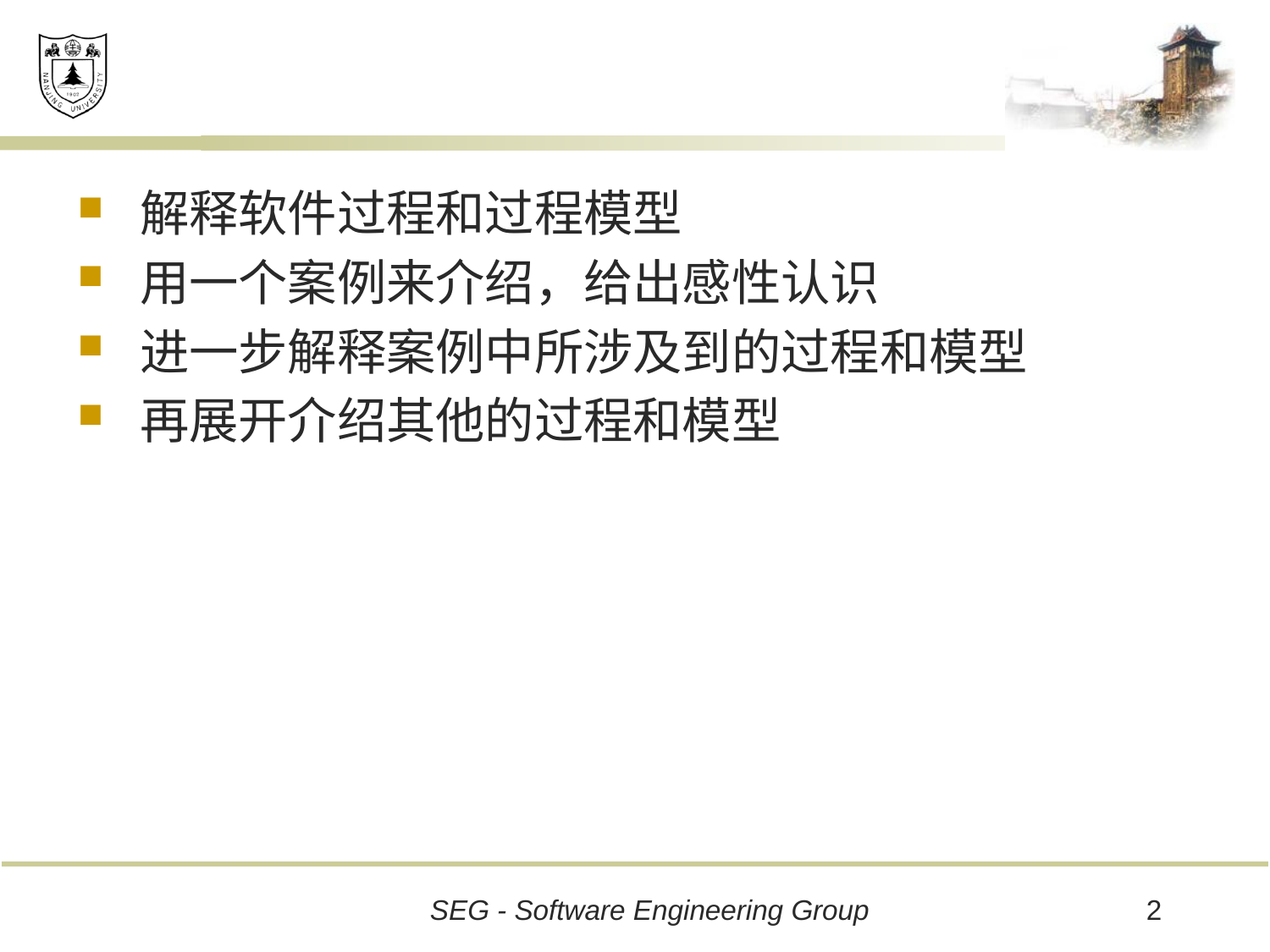

#
解释软件过程和过程模型
用一个案例来介绍，给出感性认识
进一步解释案例中所涉及到的过程和模型
再展开介绍其他的过程和模型

2
SEG - Software Engineering Group